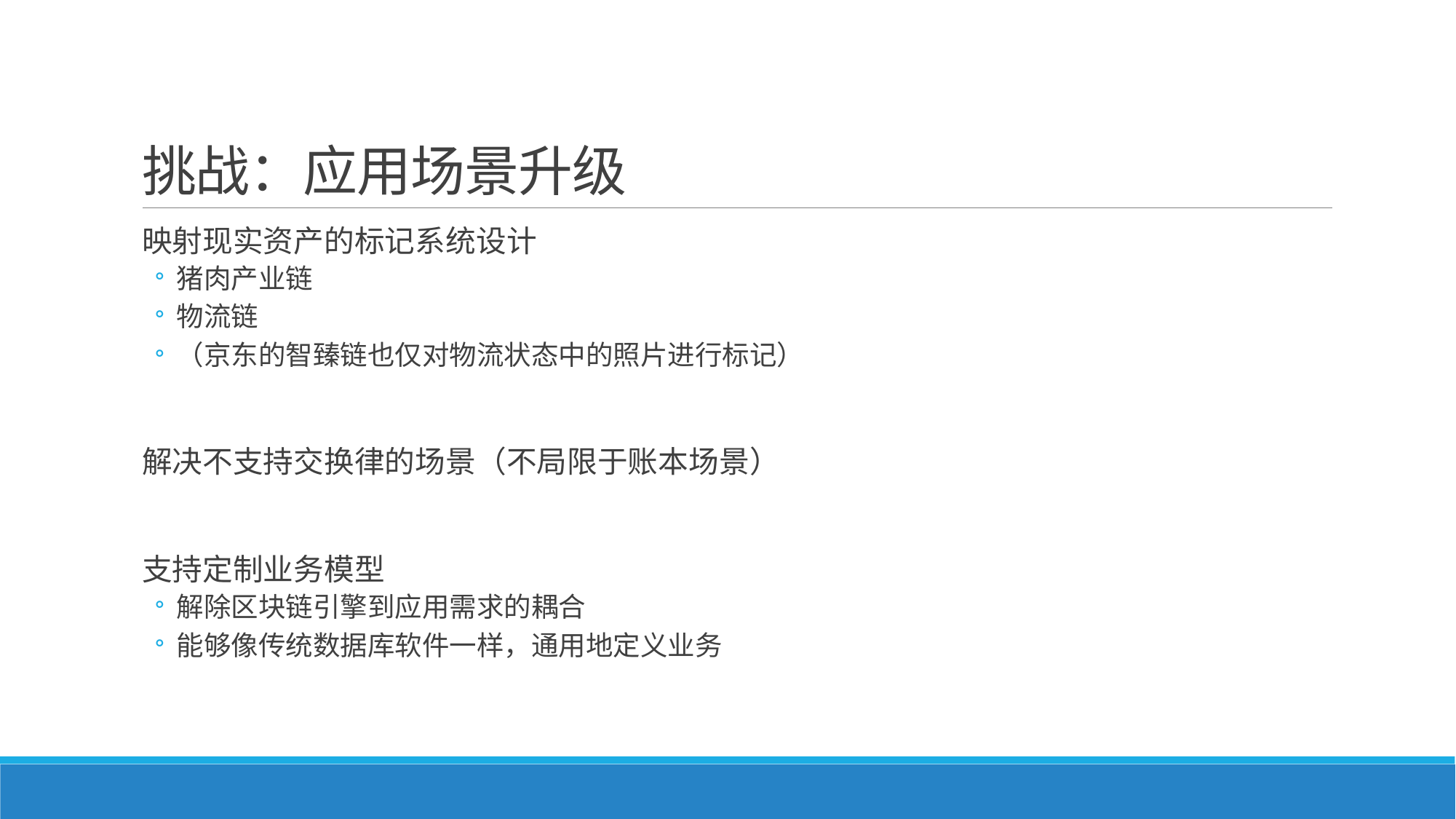

# 挑战：应用场景升级
映射现实资产的标记系统设计
猪肉产业链
物流链
（京东的智臻链也仅对物流状态中的照片进行标记）

解决不支持交换律的场景（不局限于账本场景）

支持定制业务模型
解除区块链引擎到应用需求的耦合
能够像传统数据库软件一样，通用地定义业务